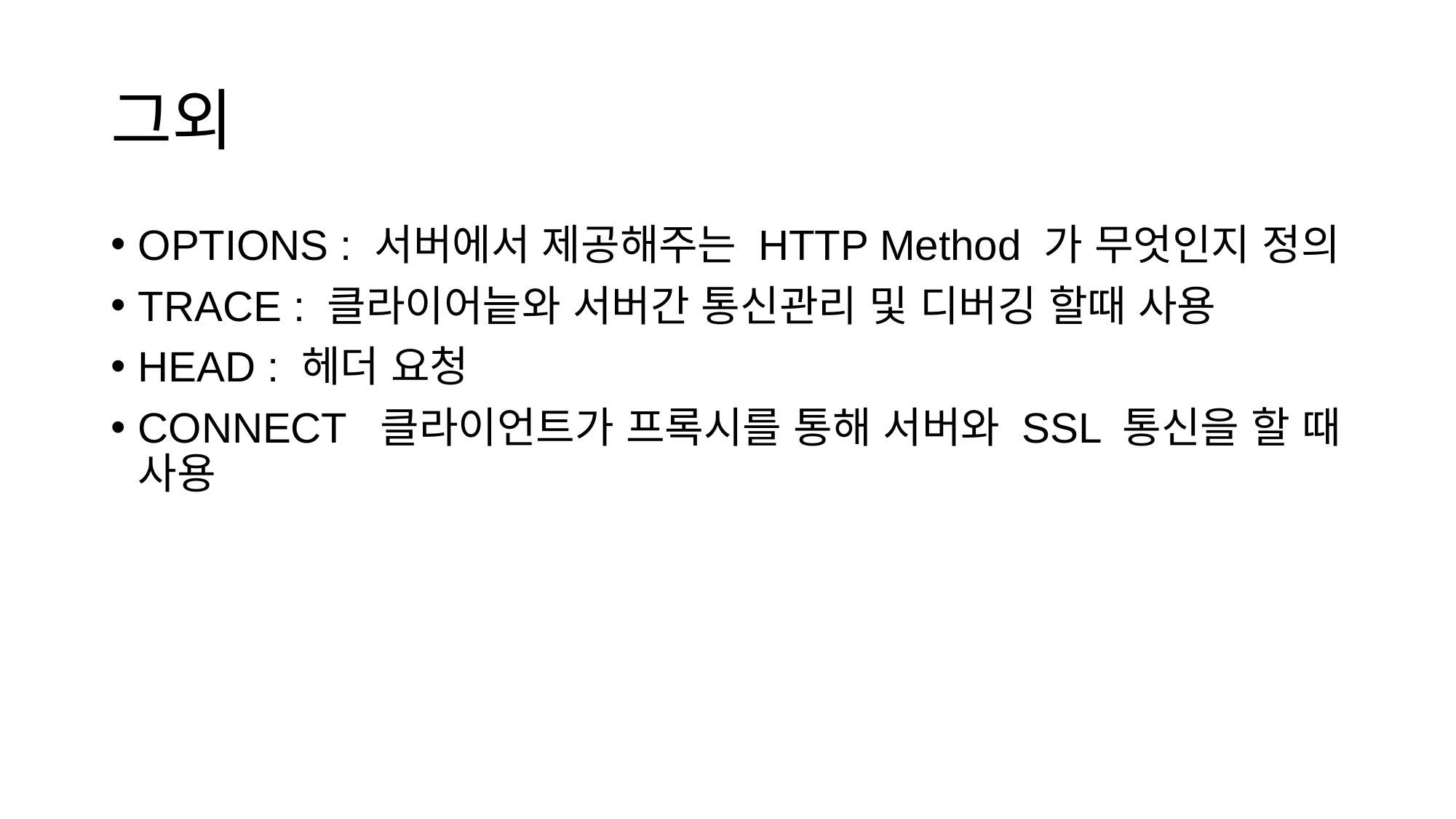

# 그외
OPTIONS : 서버에서 제공해주는 HTTP Method 가 무엇인지 정의
TRACE : 클라이어늩와 서버간 통신관리 및 디버깅 할때 사용
HEAD : 헤더 요청
CONNECT  클라이언트가 프록시를 통해 서버와 SSL 통신을 할 때 사용